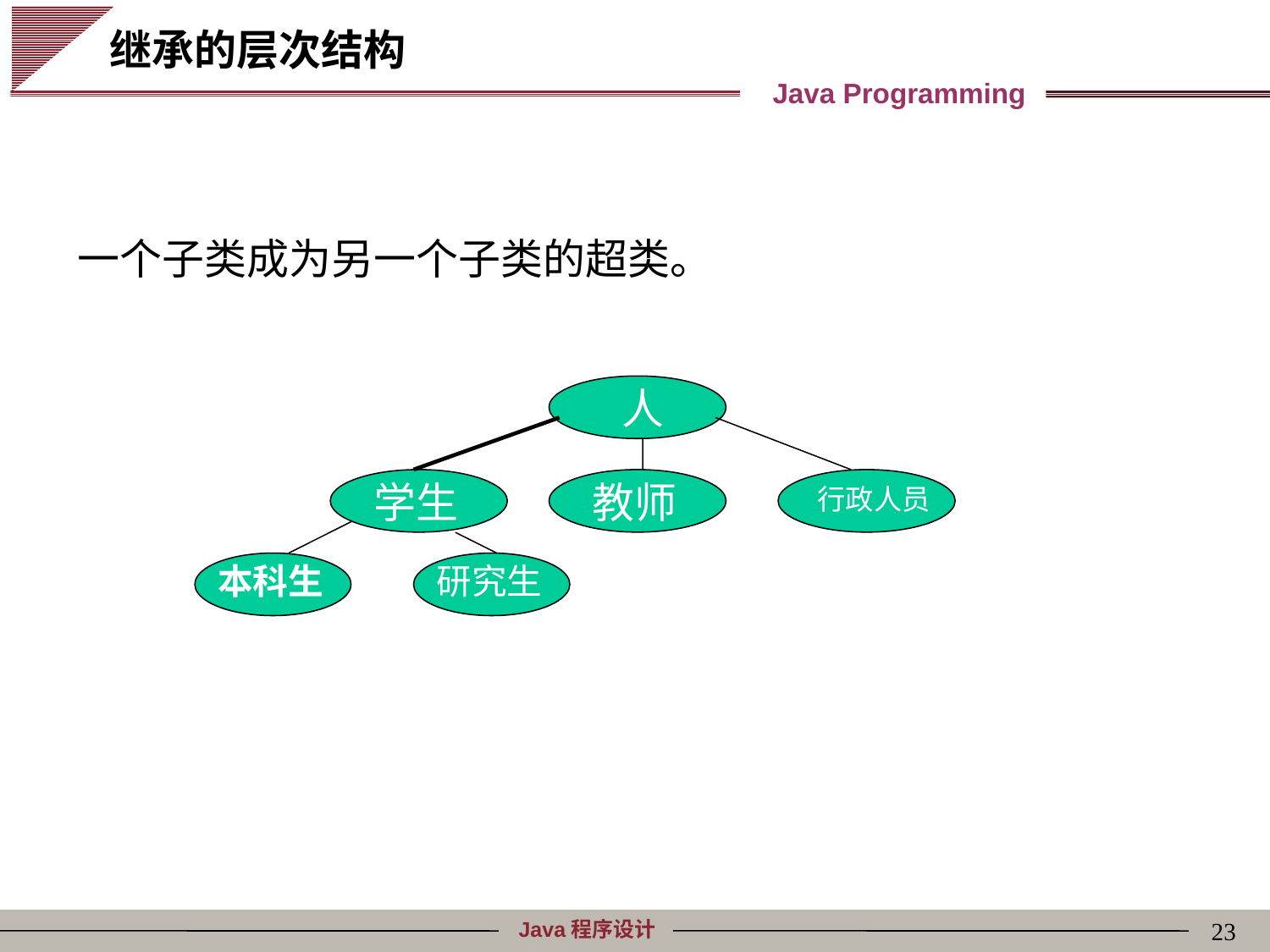

# 继承的层次结构
一个子类成为另一个子类的超类。

人

学生

教师

行政人员

本科生

研究生